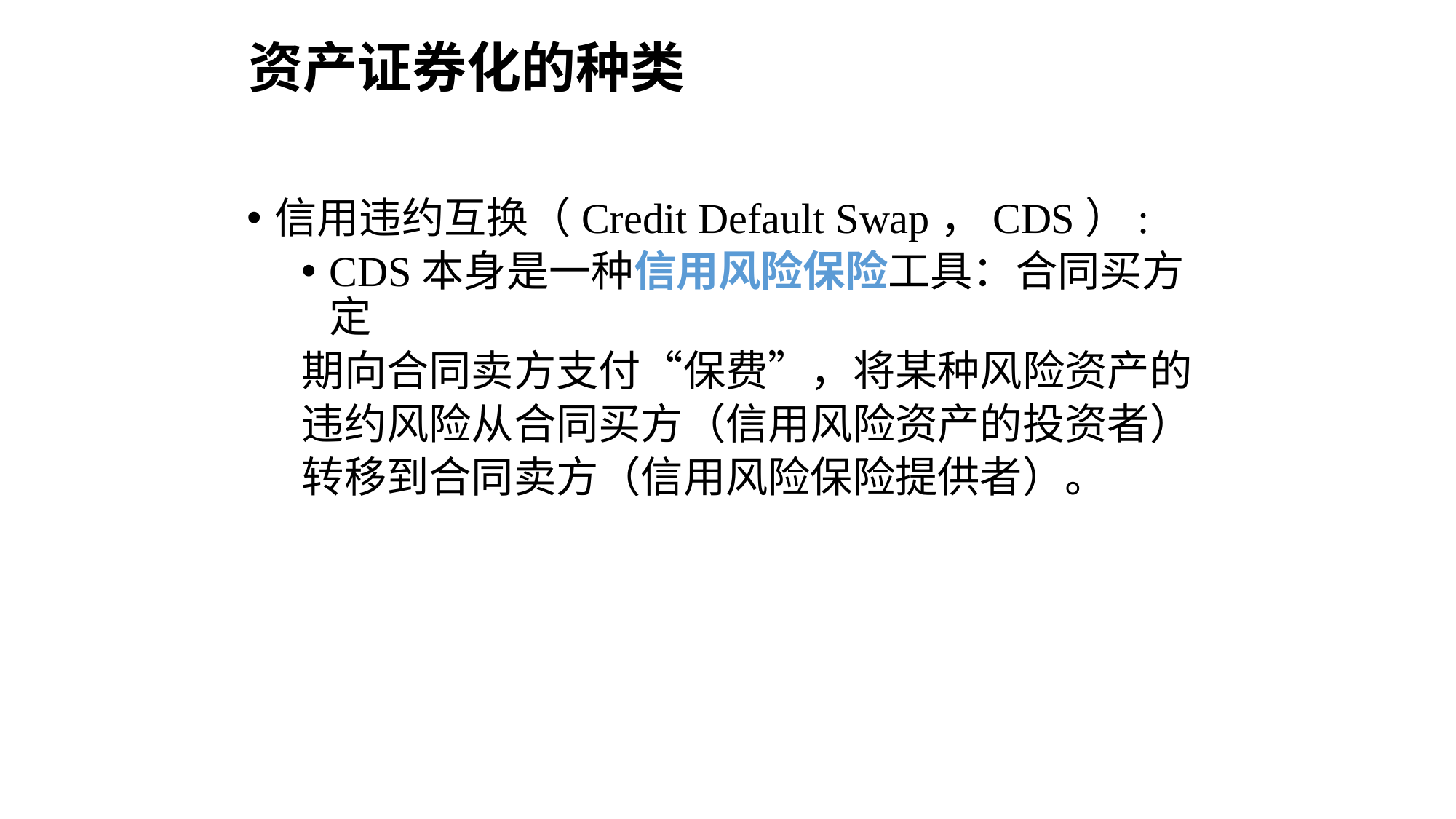

资产证券化的种类
信用违约互换（Credit Default Swap，CDS）:
CDS本身是一种信用风险保险工具：合同买方定
期向合同卖方支付“保费”，将某种风险资产的
违约风险从合同买方（信用风险资产的投资者）
转移到合同卖方（信用风险保险提供者）。